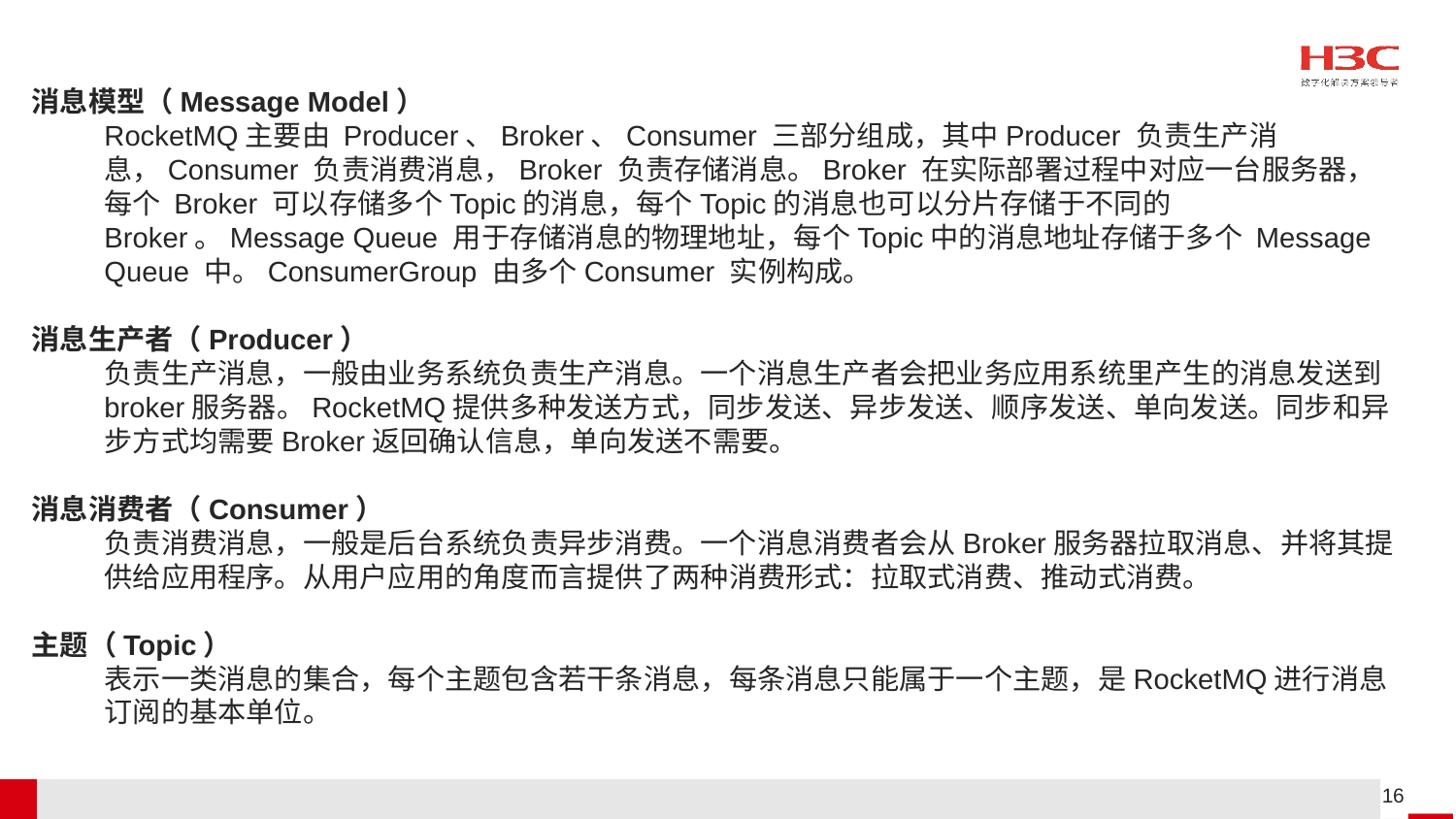

消息模型（Message Model）
RocketMQ主要由 Producer、Broker、Consumer 三部分组成，其中Producer 负责生产消息，Consumer 负责消费消息，Broker 负责存储消息。Broker 在实际部署过程中对应一台服务器，每个 Broker 可以存储多个Topic的消息，每个Topic的消息也可以分片存储于不同的 Broker。Message Queue 用于存储消息的物理地址，每个Topic中的消息地址存储于多个 Message Queue 中。ConsumerGroup 由多个Consumer 实例构成。

消息生产者（Producer）
负责生产消息，一般由业务系统负责生产消息。一个消息生产者会把业务应用系统里产生的消息发送到broker服务器。RocketMQ提供多种发送方式，同步发送、异步发送、顺序发送、单向发送。同步和异步方式均需要Broker返回确认信息，单向发送不需要。

消息消费者（Consumer）
负责消费消息，一般是后台系统负责异步消费。一个消息消费者会从Broker服务器拉取消息、并将其提供给应用程序。从用户应用的角度而言提供了两种消费形式：拉取式消费、推动式消费。

主题（Topic）
表示一类消息的集合，每个主题包含若干条消息，每条消息只能属于一个主题，是RocketMQ进行消息订阅的基本单位。